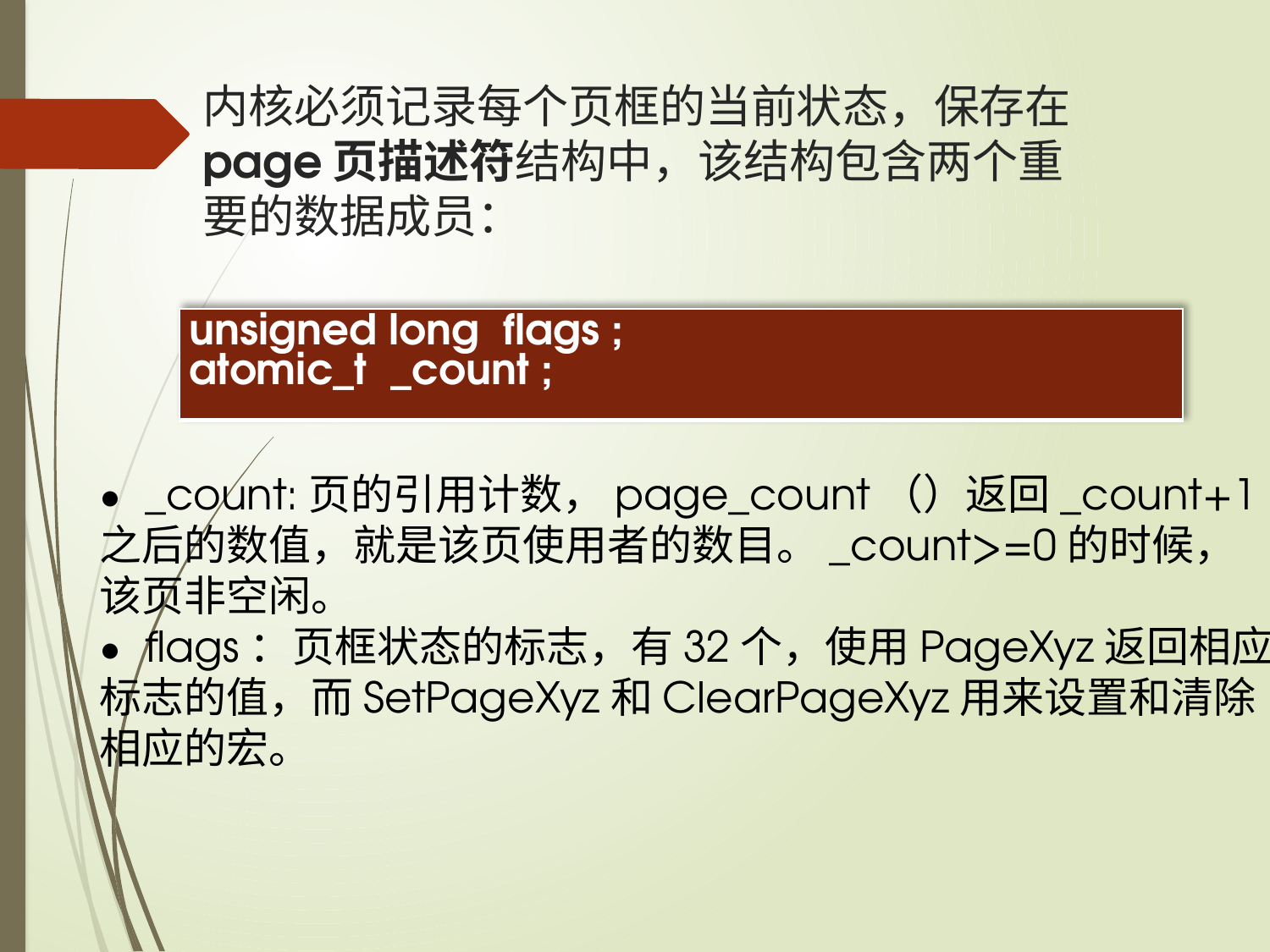

# 内核必须记录每个页框的当前状态，保存在page页描述符结构中，该结构包含两个重要的数据成员：
| unsigned long flags ; atomic\_t \_count ; |
| --- |
•  _count:页的引用计数，page_count（）返回_count+1
之后的数值，就是该页使用者的数目。_count>=0的时候，
该页非空闲。
•  flags：页框状态的标志，有32个，使用PageXyz返回相应
标志的值，而SetPageXyz和ClearPageXyz用来设置和清除
相应的宏。